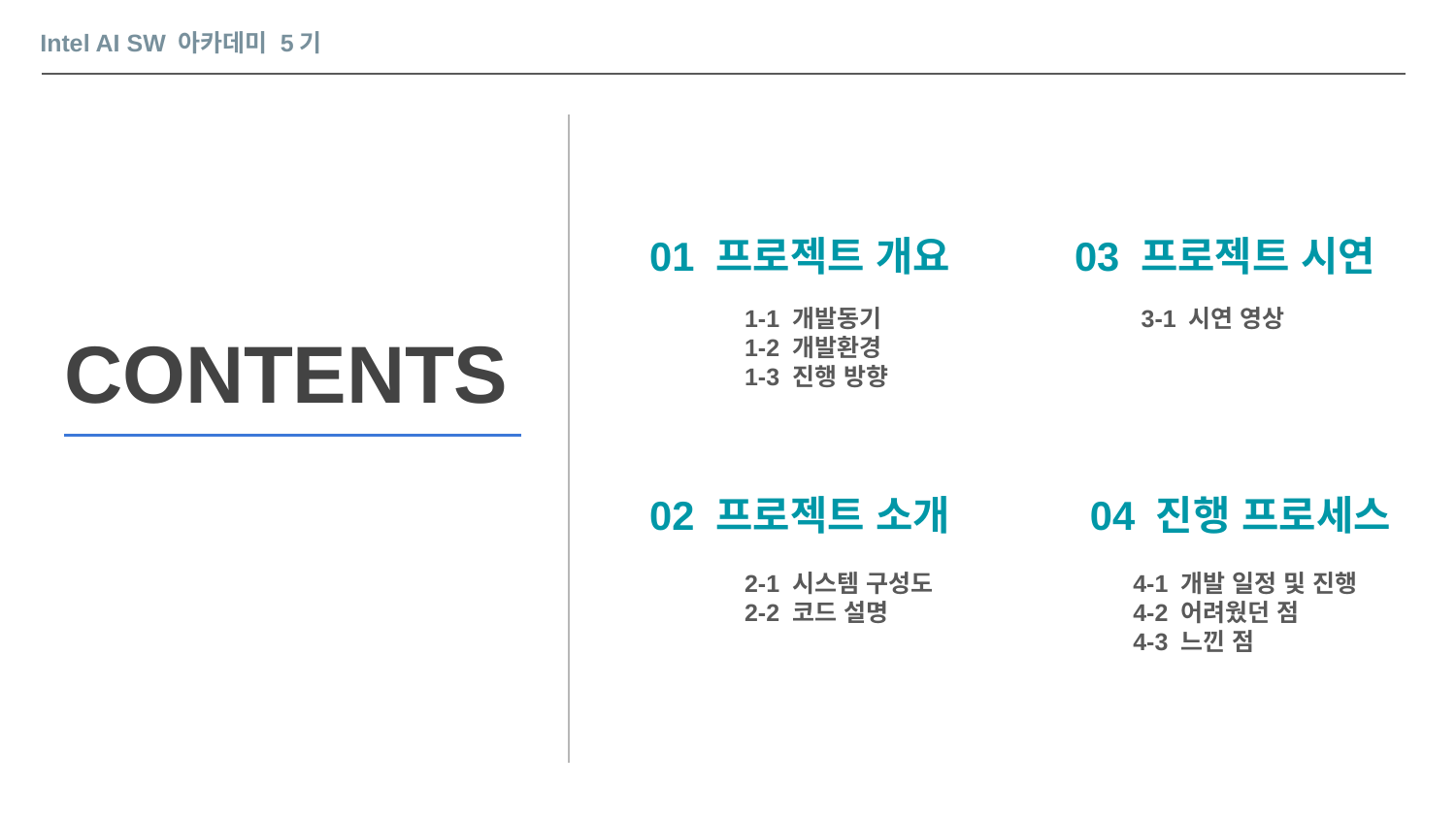

Intel AI SW 아카데미 5기
01 프로젝트 개요
03 프로젝트 시연
1-1 개발동기
1-2 개발환경
1-3 진행 방향

3-1 시연 영상

CONTENTS

02 프로젝트 소개
04 진행 프로세스
2-1 시스템 구성도
2-2 코드 설명

4-1 개발 일정 및 진행
4-2 어려웠던 점
4-3 느낀 점